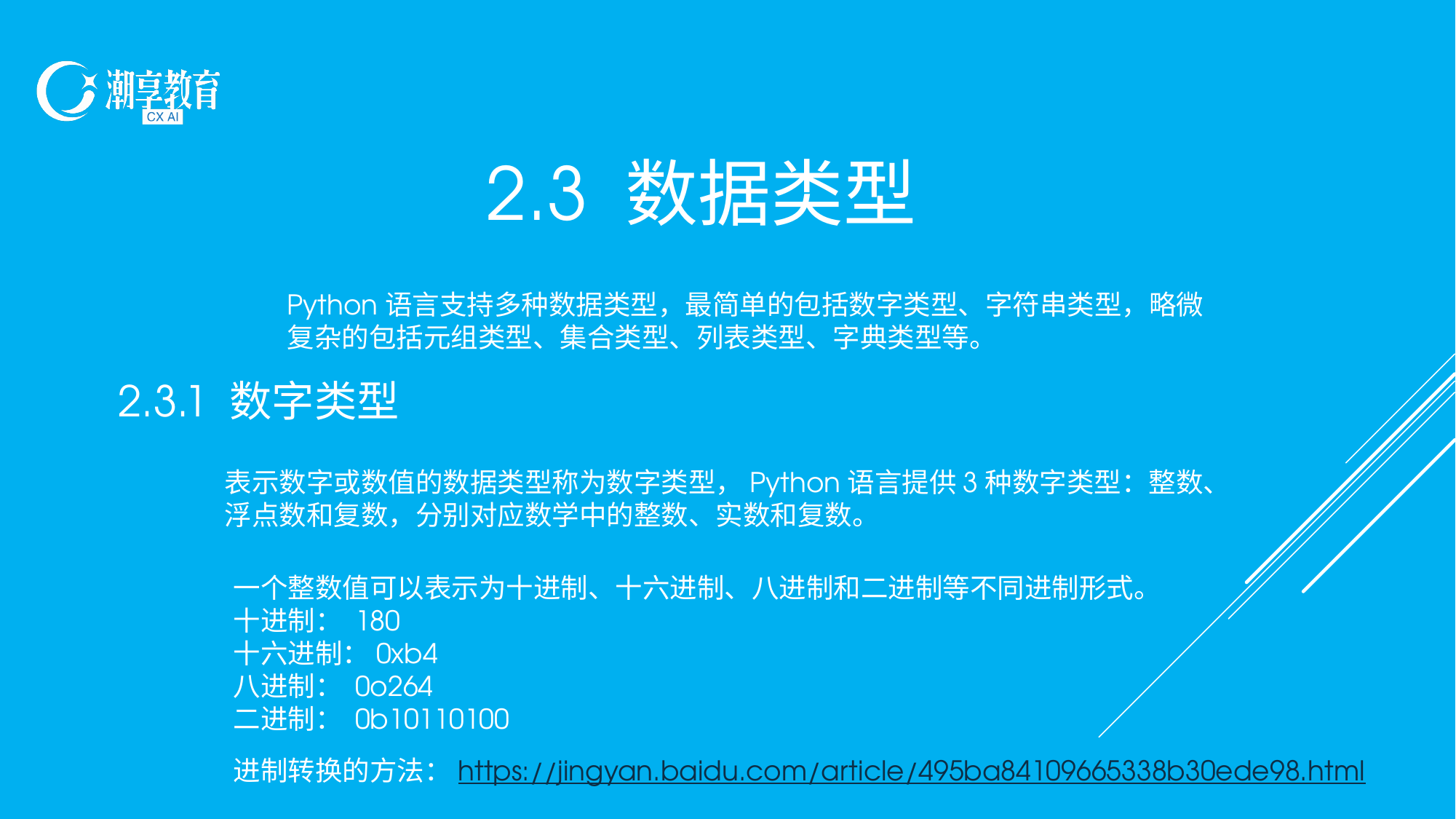

2.3 数据类型
Python语言支持多种数据类型，最简单的包括数字类型、字符串类型，略微复杂的包括元组类型、集合类型、列表类型、字典类型等。
2.3.1 数字类型
表示数字或数值的数据类型称为数字类型，Python语言提供3种数字类型：整数、浮点数和复数，分别对应数学中的整数、实数和复数。
一个整数值可以表示为十进制、十六进制、八进制和二进制等不同进制形式。
十进制： 180
十六进制：0xb4
八进制： 0o264
二进制： 0b10110100
进制转换的方法：https://jingyan.baidu.com/article/495ba84109665338b30ede98.html